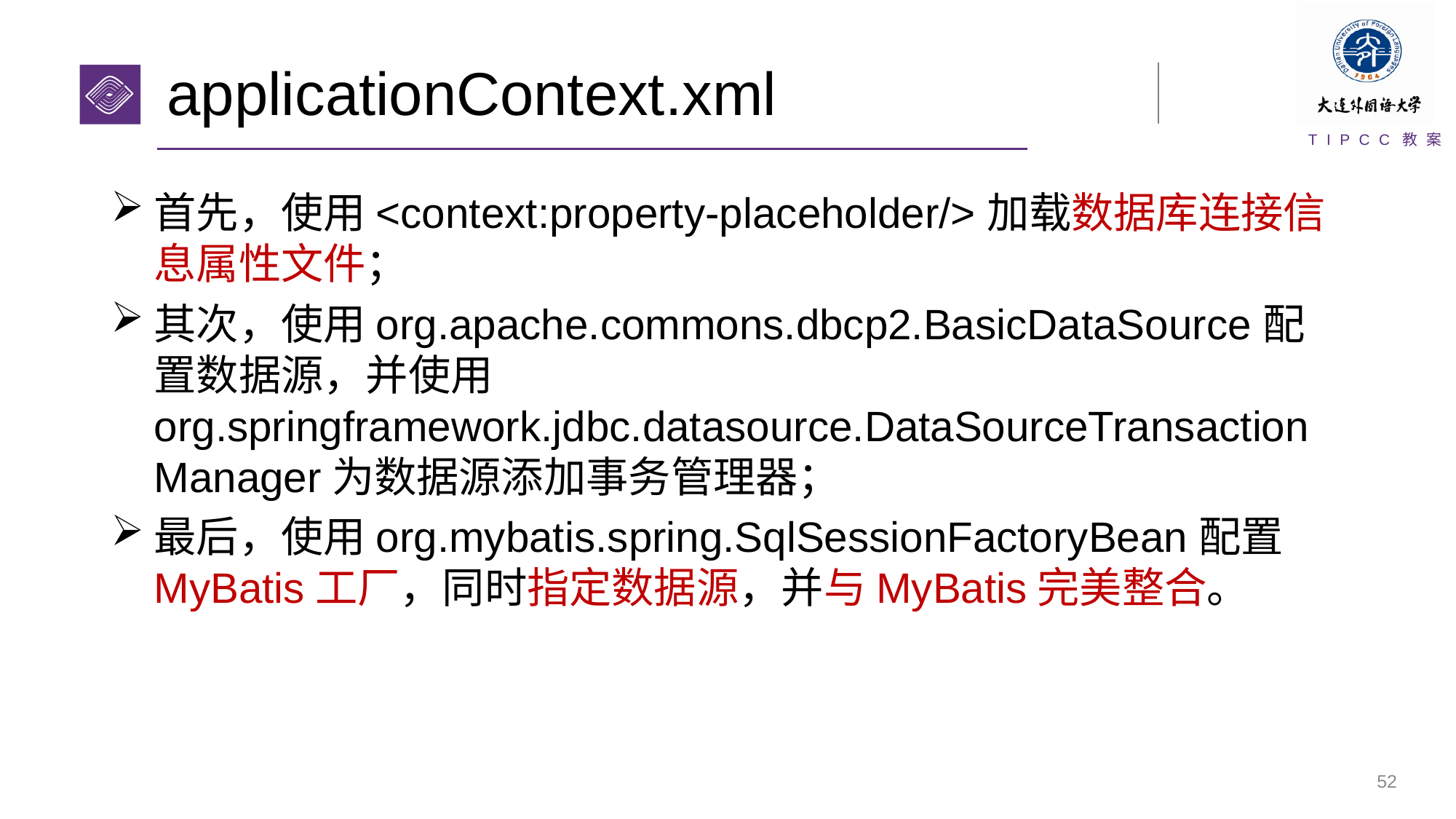

# applicationContext.xml
首先，使用<context:property-placeholder/>加载数据库连接信息属性文件；
其次，使用org.apache.commons.dbcp2.BasicDataSource配置数据源，并使用org.springframework.jdbc.datasource.DataSourceTransactionManager为数据源添加事务管理器；
最后，使用org.mybatis.spring.SqlSessionFactoryBean配置MyBatis工厂，同时指定数据源，并与MyBatis完美整合。
52